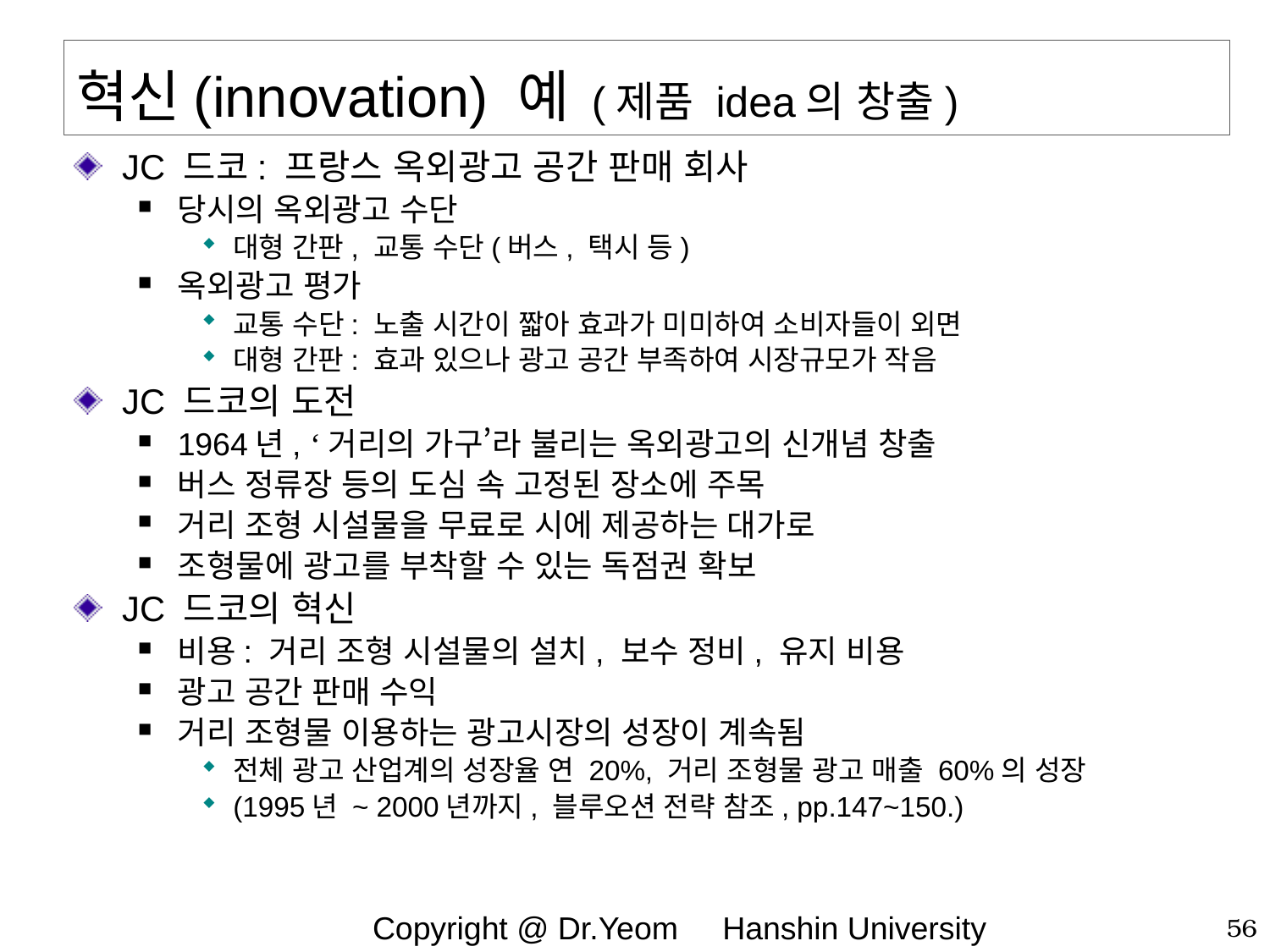

# 혁신(innovation) 예 (제품 idea의 창출)
JC 드코: 프랑스 옥외광고 공간 판매 회사
당시의 옥외광고 수단
대형 간판, 교통 수단(버스, 택시 등)
옥외광고 평가
교통 수단: 노출 시간이 짧아 효과가 미미하여 소비자들이 외면
대형 간판: 효과 있으나 광고 공간 부족하여 시장규모가 작음
JC 드코의 도전
1964년, ‘거리의 가구’라 불리는 옥외광고의 신개념 창출
버스 정류장 등의 도심 속 고정된 장소에 주목
거리 조형 시설물을 무료로 시에 제공하는 대가로
조형물에 광고를 부착할 수 있는 독점권 확보
JC 드코의 혁신
비용: 거리 조형 시설물의 설치, 보수 정비, 유지 비용
광고 공간 판매 수익
거리 조형물 이용하는 광고시장의 성장이 계속됨
전체 광고 산업계의 성장율 연 20%, 거리 조형물 광고 매출 60%의 성장
(1995년 ~ 2000년까지, 블루오션 전략 참조, pp.147~150.)

56